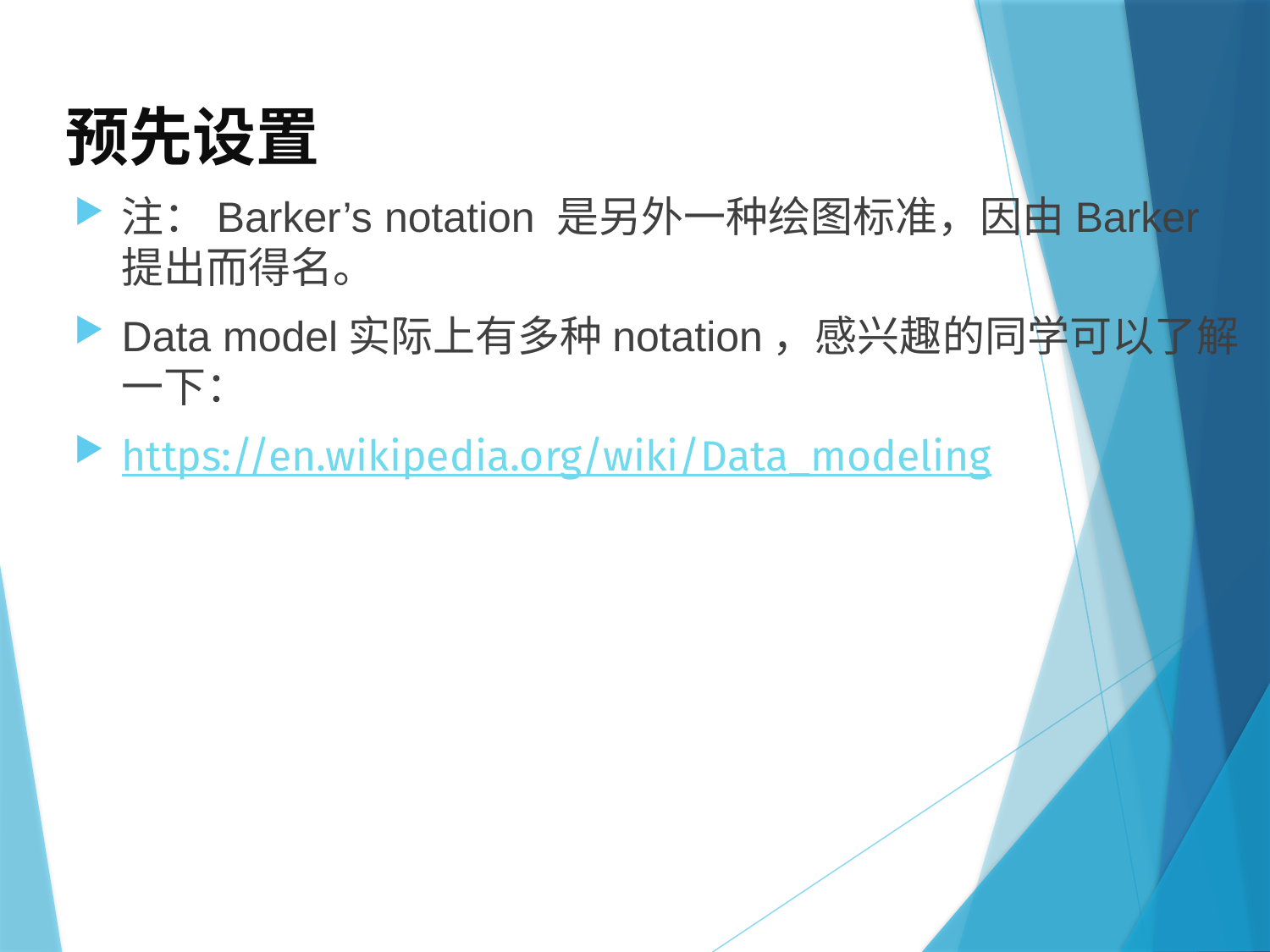

# 预先设置
注：Barker’s notation 是另外一种绘图标准，因由Barker提出而得名。
Data model实际上有多种notation，感兴趣的同学可以了解一下：
https://en.wikipedia.org/wiki/Data_modeling